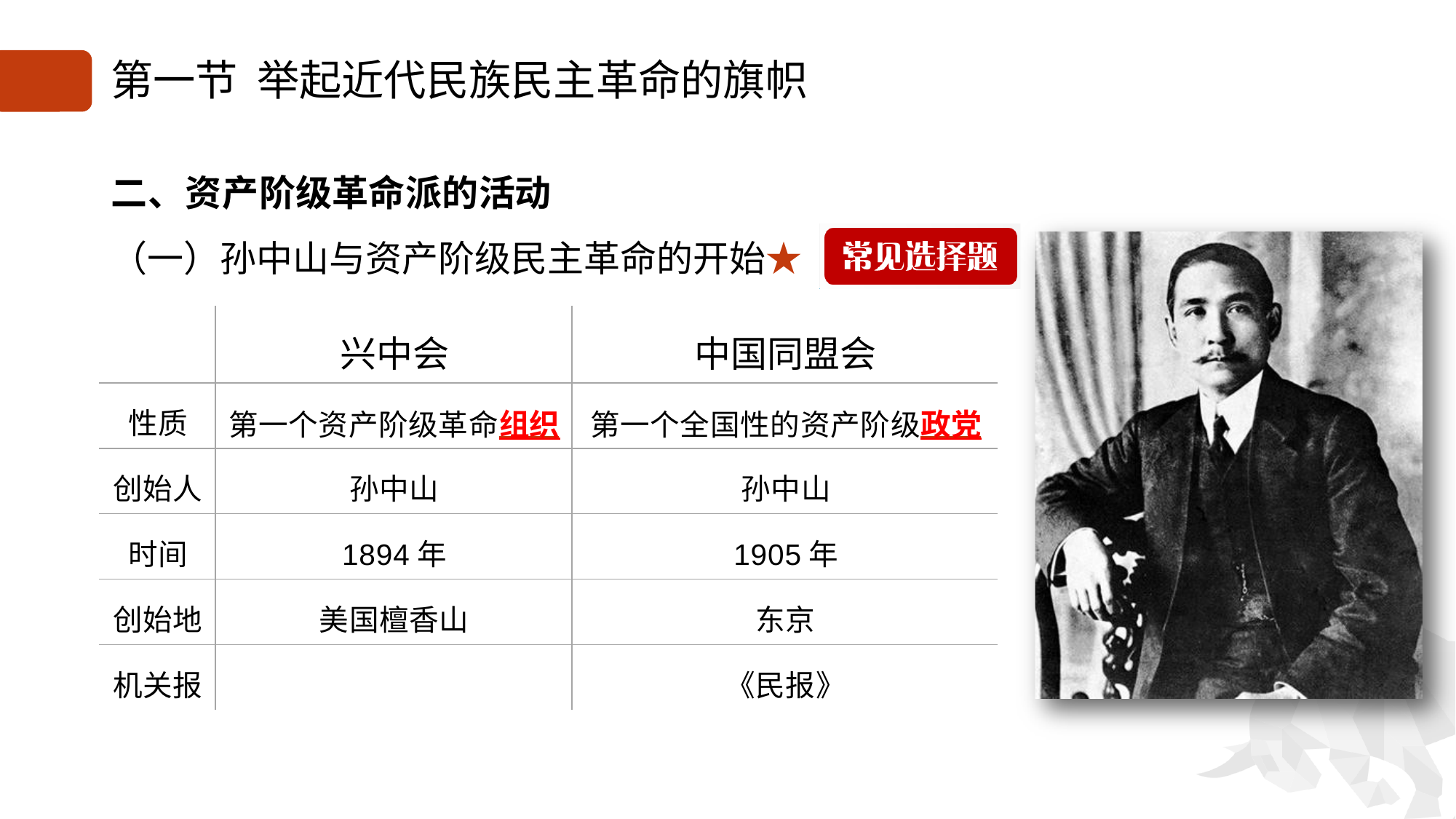

# 第一节  举起近代民族民主革命的旗帜
二、资产阶级革命派的活动
（一）孙中山与资产阶级民主革命的开始★

|  | 兴中会 | 中国同盟会 |
| --- | --- | --- |
| 性质 | 第一个资产阶级革命组织 | 第一个全国性的资产阶级政党 |
| 创始人 | 孙中山 | 孙中山 |
| 时间 | 1894年 | 1905年 |
| 创始地 | 美国檀香山 | 东京 |
| 机关报 |  | 《民报》 |